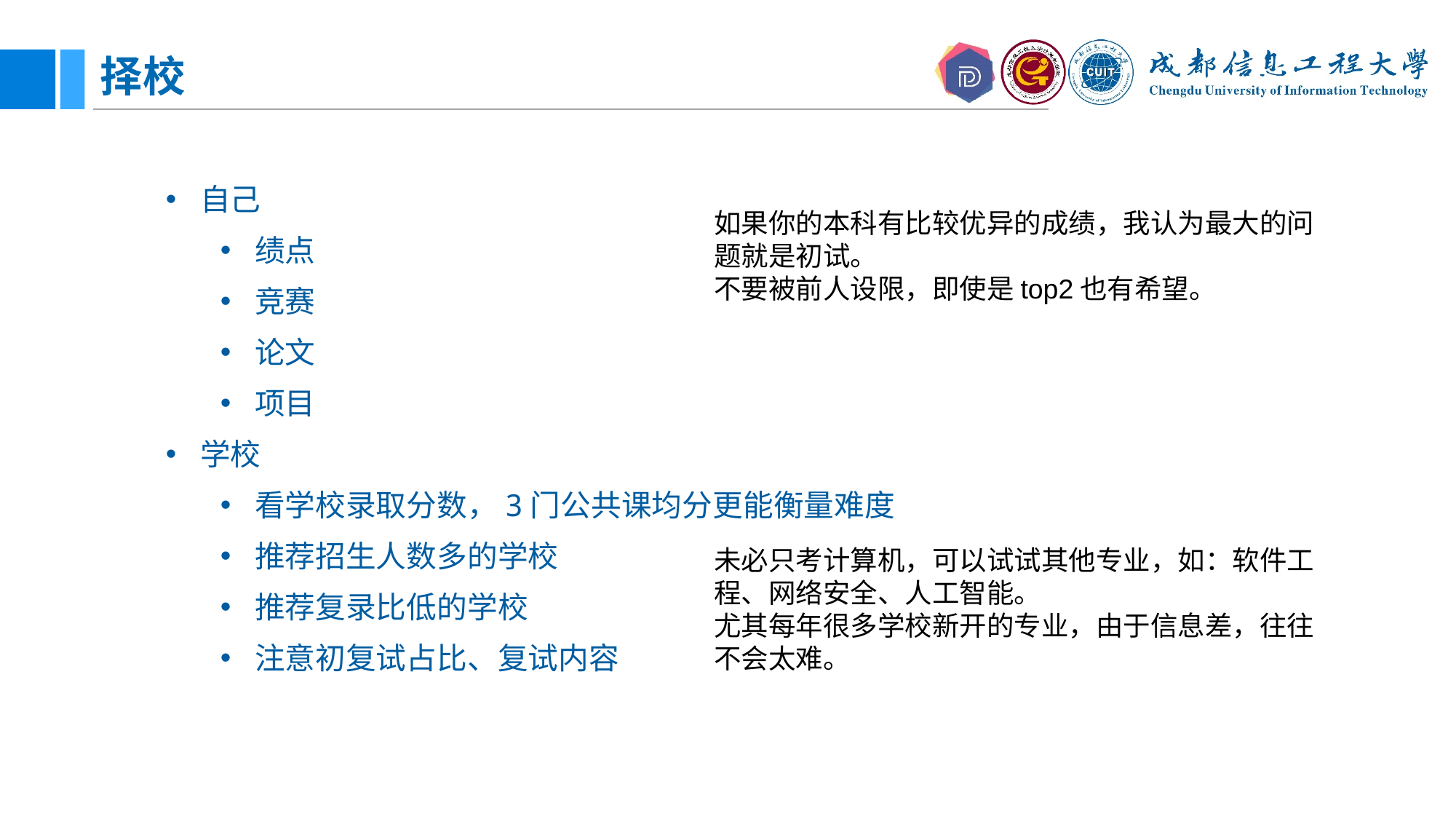

# 择校
自己
绩点
竞赛
论文
项目
学校
看学校录取分数，3门公共课均分更能衡量难度
推荐招生人数多的学校
推荐复录比低的学校
注意初复试占比、复试内容

如果你的本科有比较优异的成绩，我认为最大的问题就是初试。
不要被前人设限，即使是top2也有希望。

复习建议
未必只考计算机，可以试试其他专业，如：软件工程、网络安全、人工智能。
尤其每年很多学校新开的专业，由于信息差，往往不会太难。